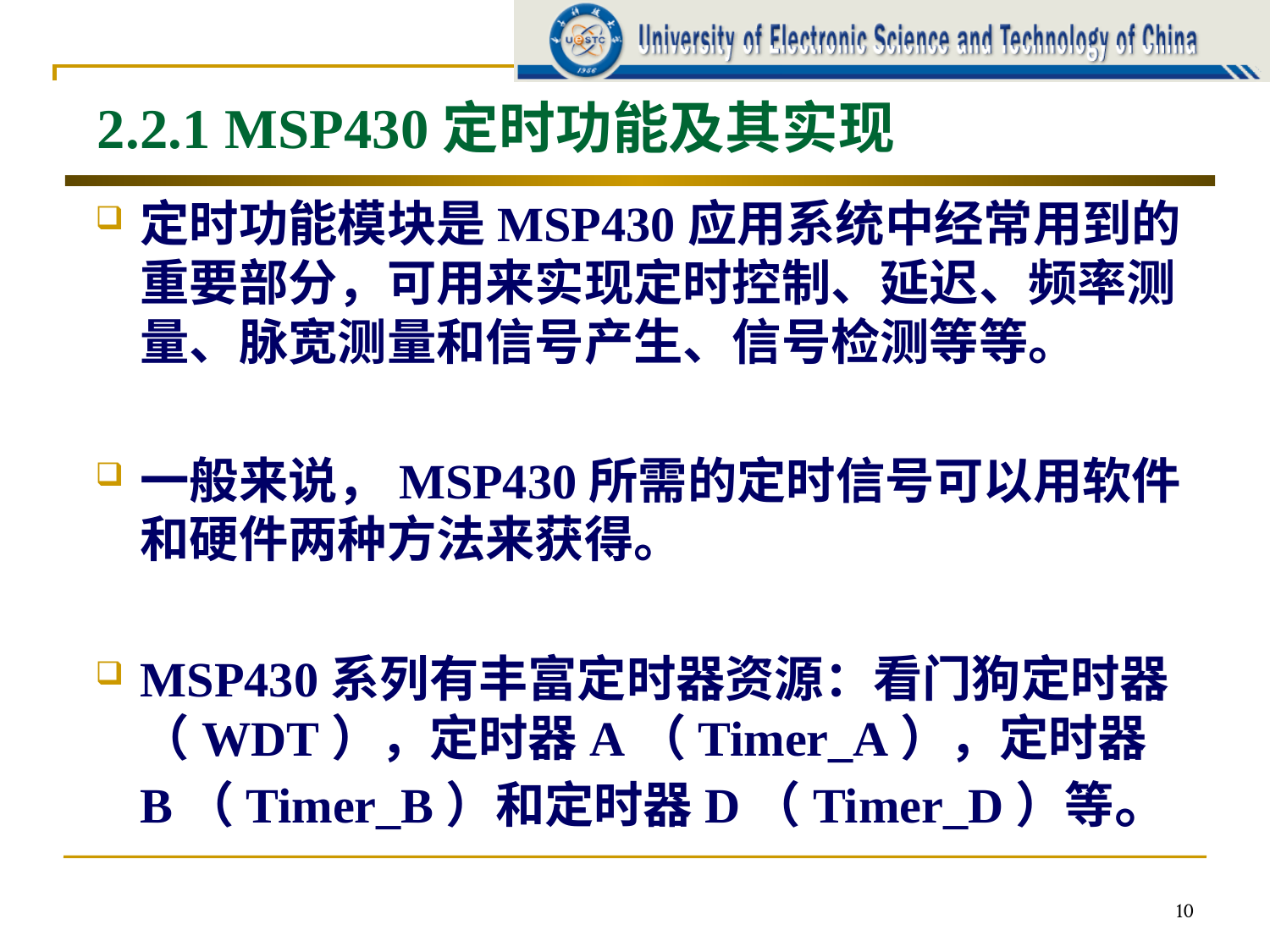

2.2.1 MSP430定时功能及其实现
定时功能模块是MSP430应用系统中经常用到的重要部分，可用来实现定时控制、延迟、频率测量、脉宽测量和信号产生、信号检测等等。

一般来说，MSP430所需的定时信号可以用软件和硬件两种方法来获得。

MSP430系列有丰富定时器资源：看门狗定时器（WDT），定时器A（Timer_A），定时器B（Timer_B）和定时器D（Timer_D）等。

10